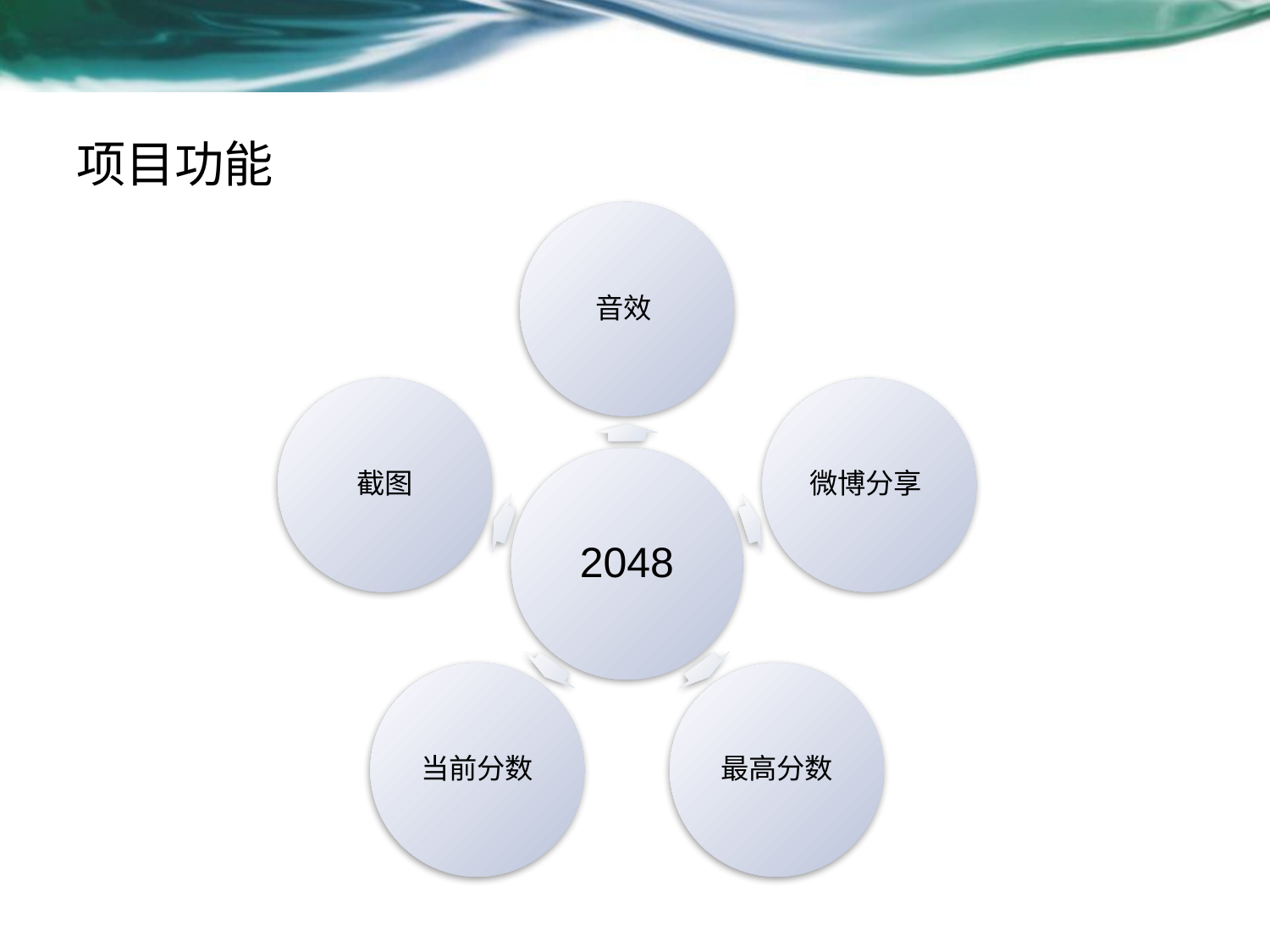

# 项目功能
2048

音效

微博分享

最高分数

当前分数

截图